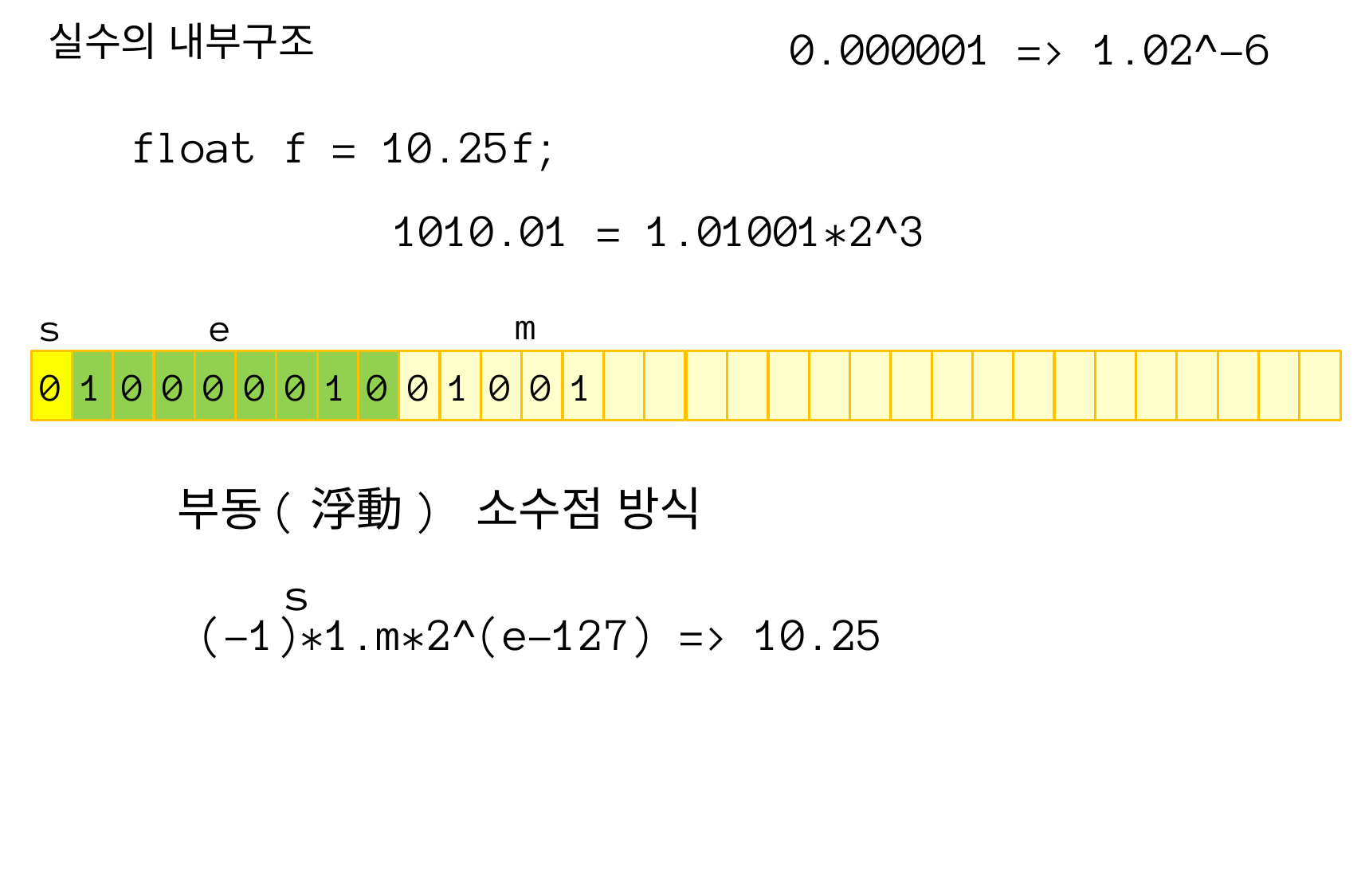

실수의 내부구조
0.000001 => 1.02^-6
float f = 10.25f;
1010.01 = 1.01001*2^3
m
s
e
0
1
0
0
0
0
0
1
0
0
1
0
0
1

부동(浮動) 소수점 방식
s
(-1)*1.m*2^(e-127) => 10.25